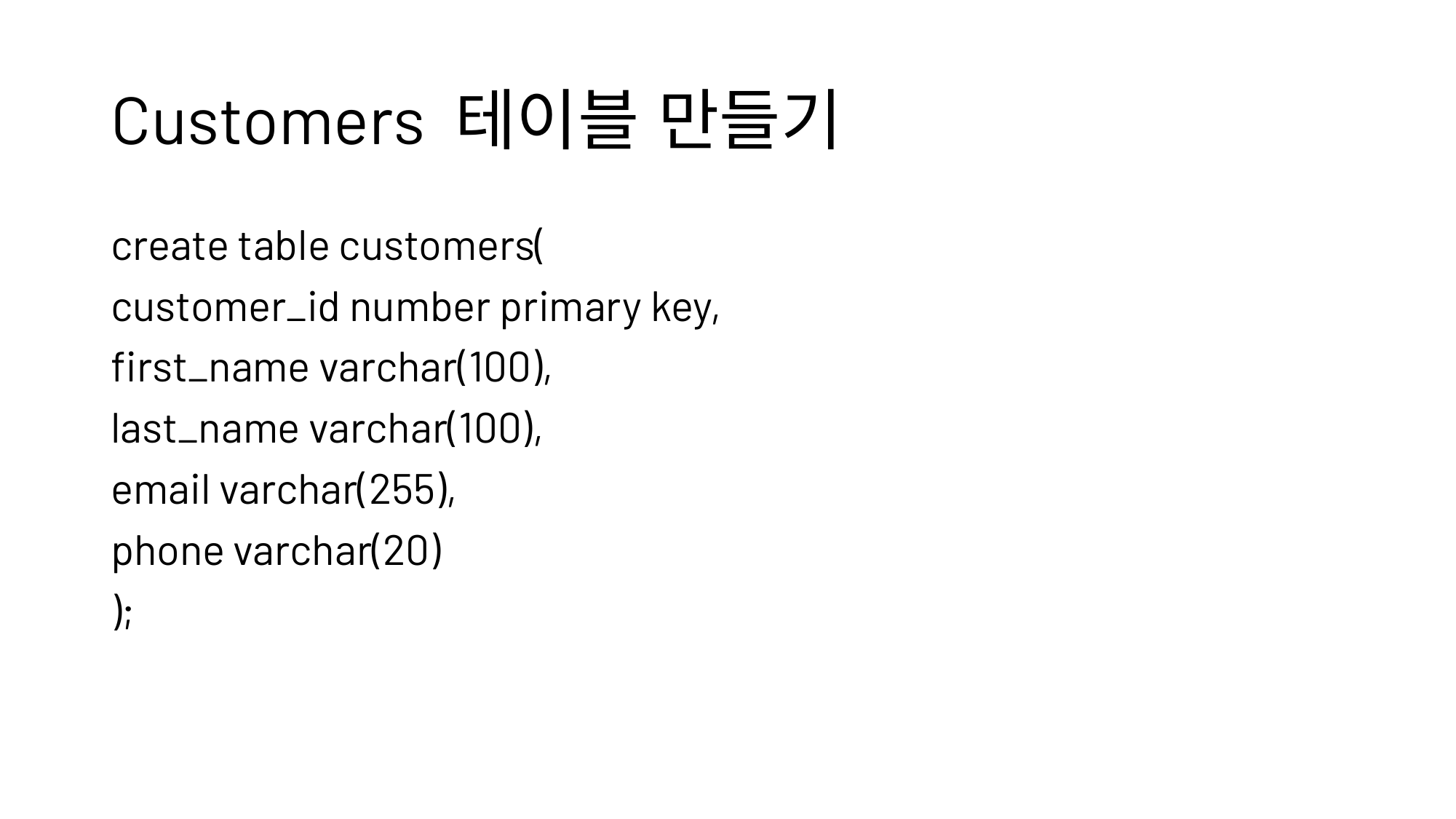

# Customers 테이블 만들기
create table customers(
customer_id number primary key,
first_name varchar(100),
last_name varchar(100),
email varchar(255),
phone varchar(20)
);